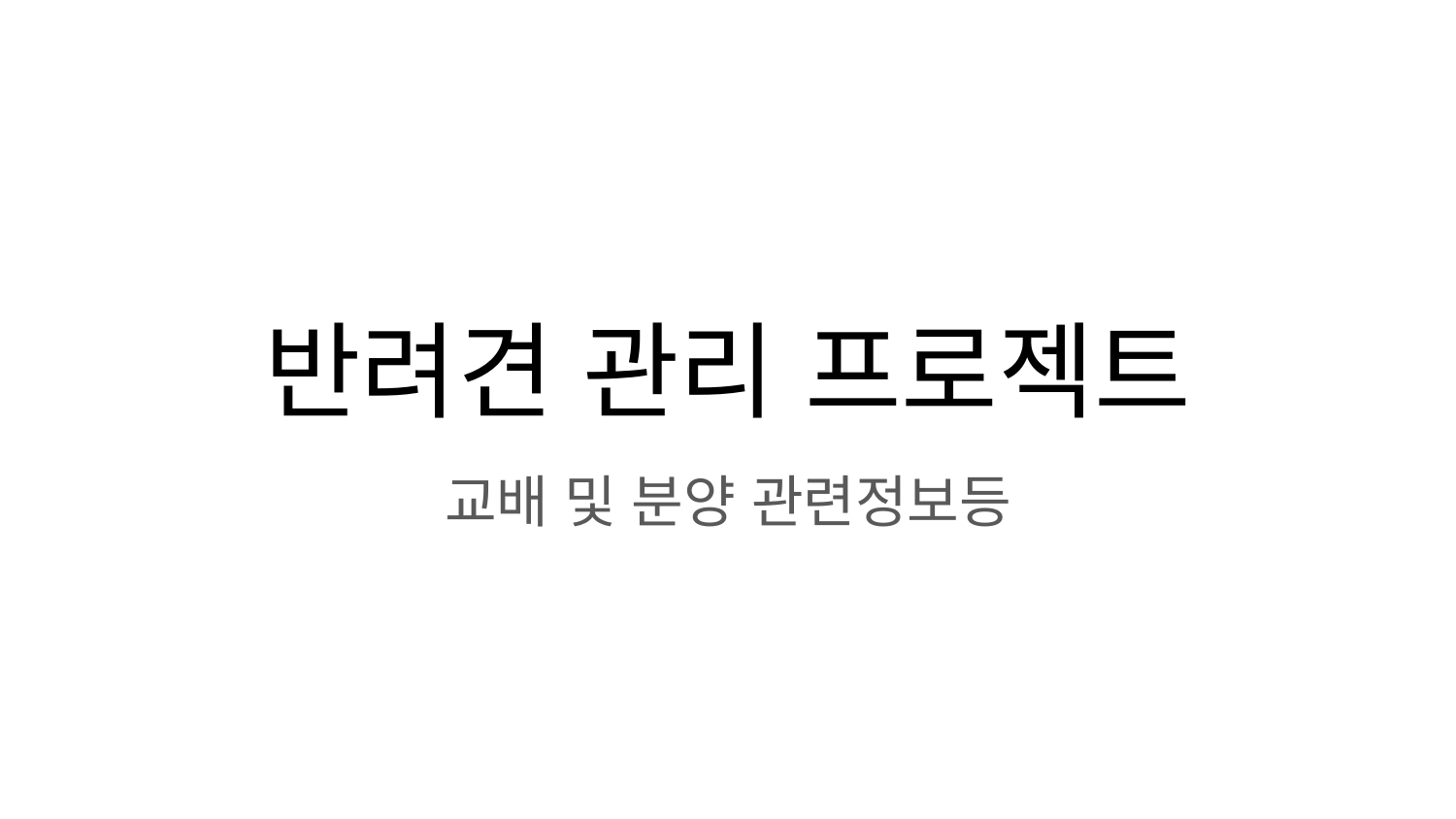

# 반려견 관리 프로젝트
교배 및 분양 관련정보등